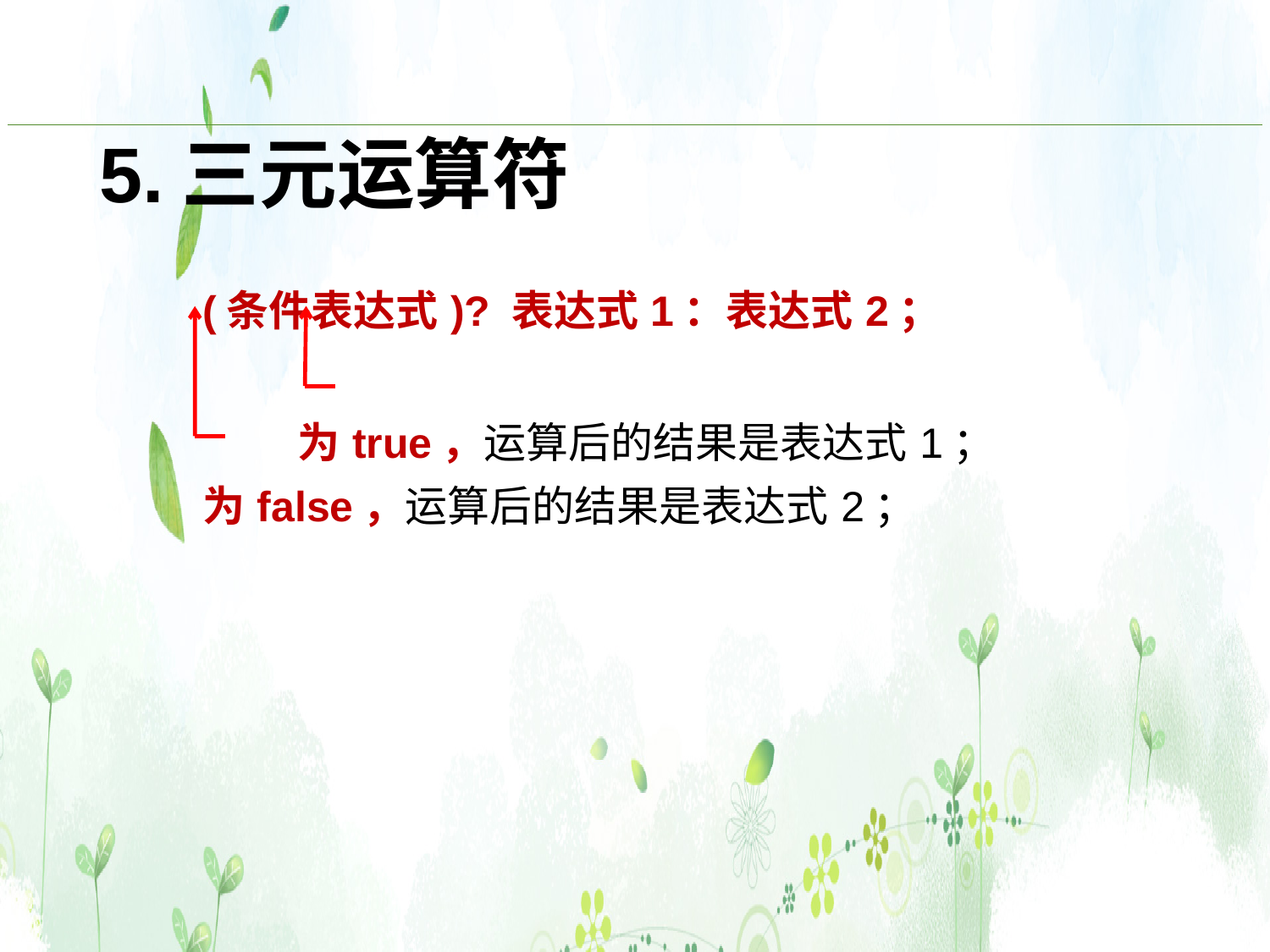

# 5.三元运算符

	(条件表达式)? 表达式1：表达式2；

                      为true，运算后的结果是表达式1；
            为false，运算后的结果是表达式2；